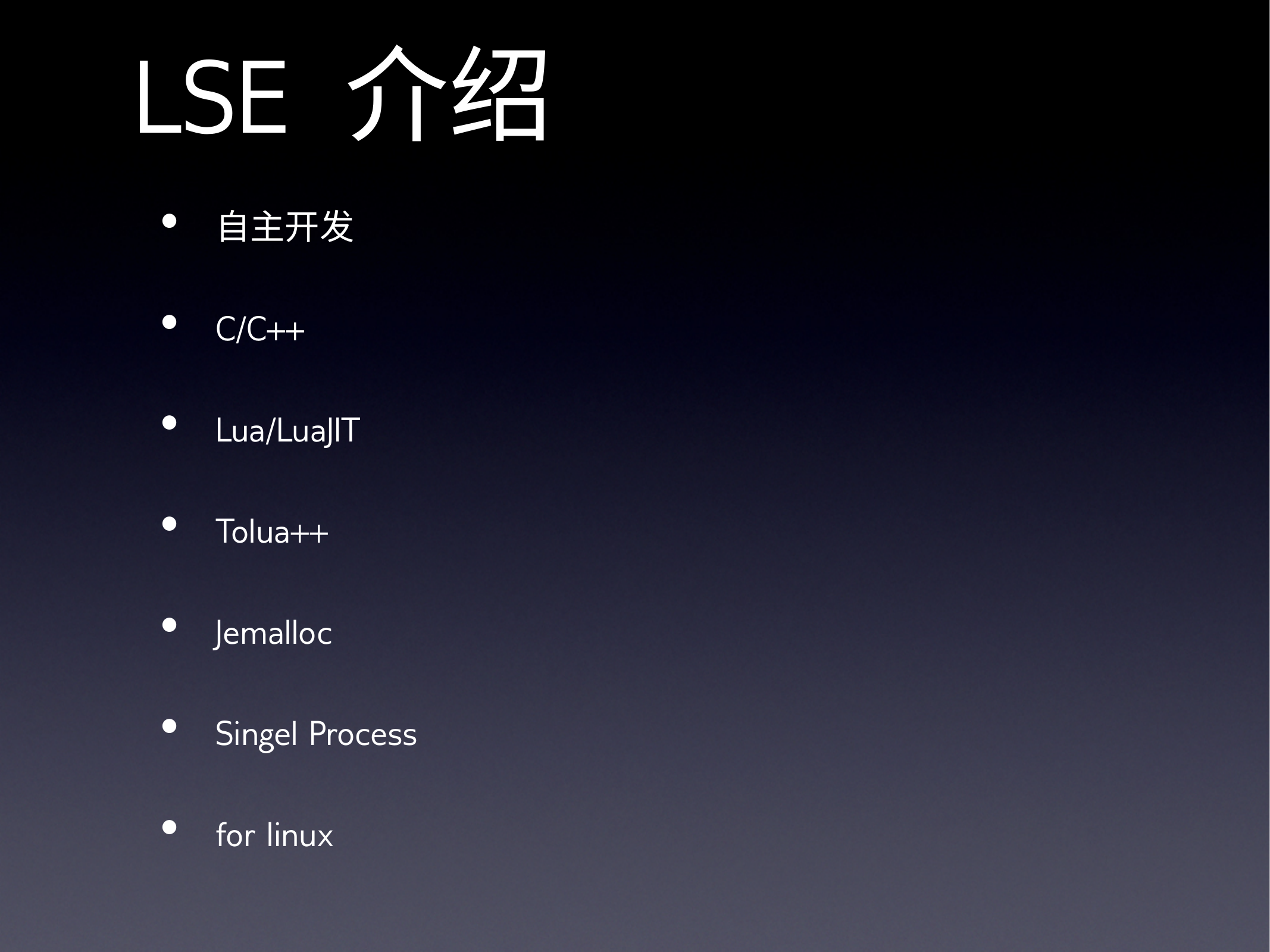

# LSE 介绍
自主开发
C/C++
Lua/LuaJIT
Tolua++
Jemalloc
Singel Process
for linux